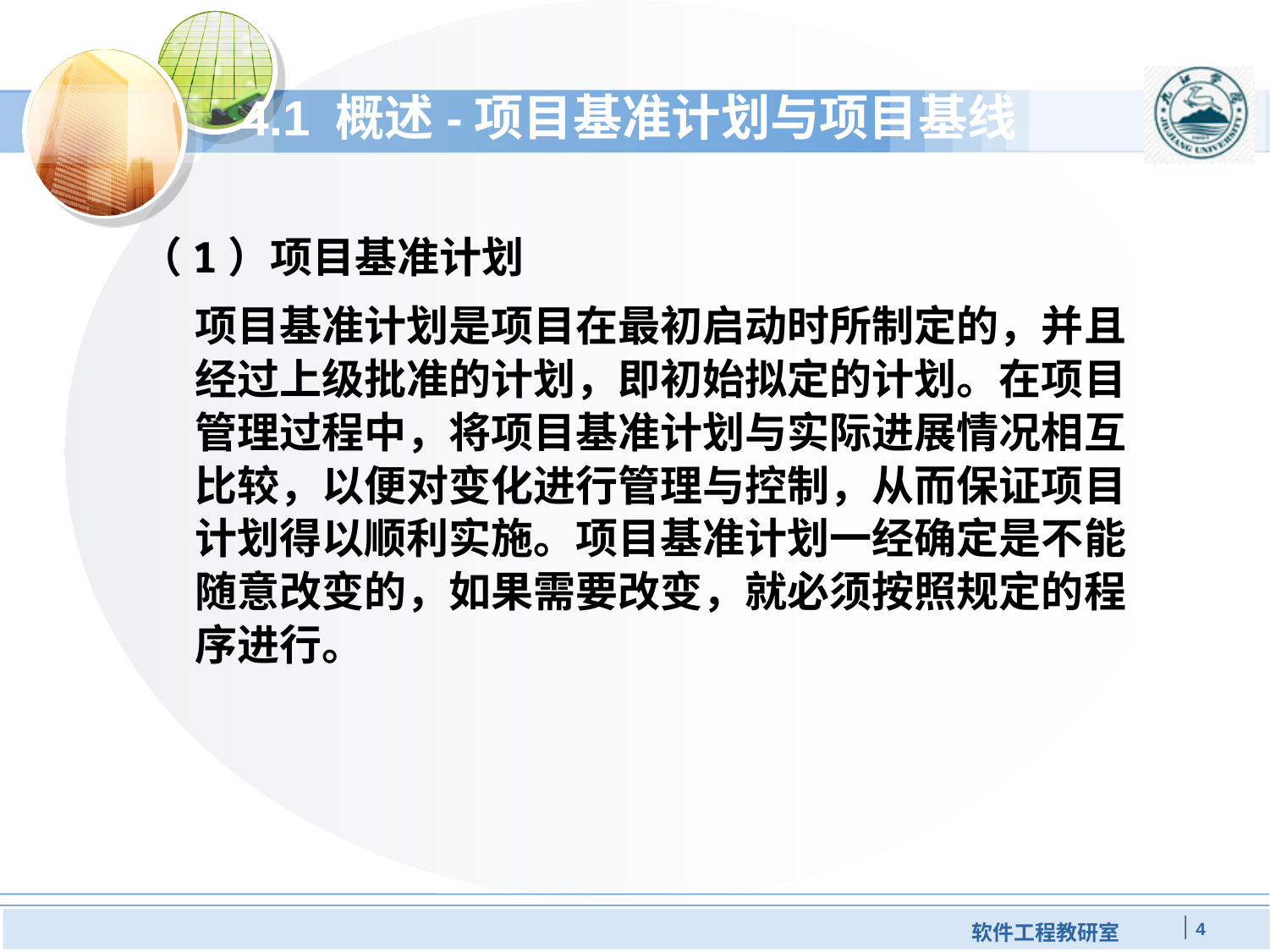

# 4.1 概述-项目基准计划与项目基线
（1）项目基准计划
项目基准计划是项目在最初启动时所制定的，并且经过上级批准的计划，即初始拟定的计划。在项目管理过程中，将项目基准计划与实际进展情况相互比较，以便对变化进行管理与控制，从而保证项目计划得以顺利实施。项目基准计划一经确定是不能随意改变的，如果需要改变，就必须按照规定的程序进行。